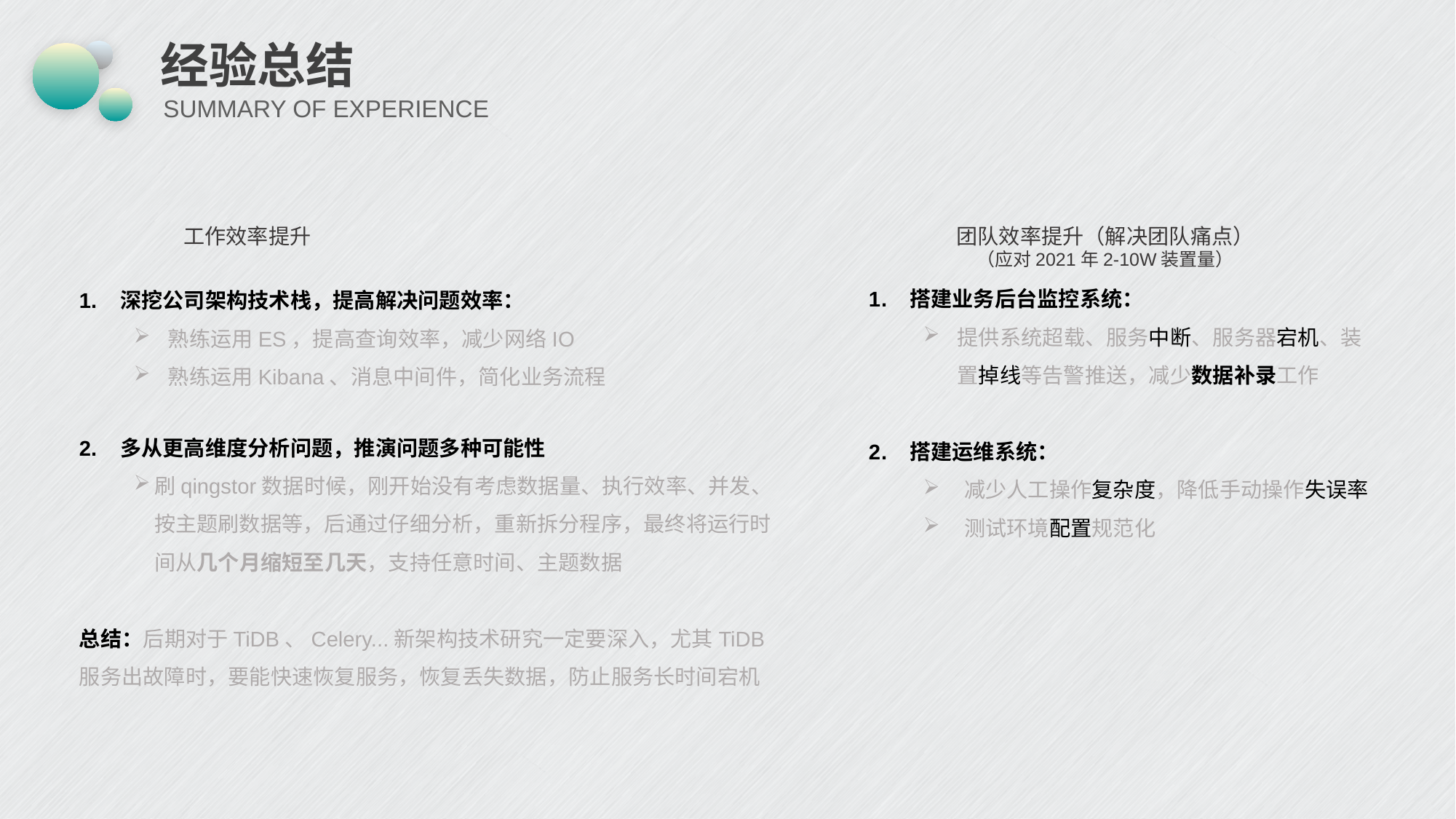

# 经验总结
SUMMARY OF EXPERIENCE
工作效率提升
团队效率提升（解决团队痛点）
（应对2021年2-10W装置量）
搭建业务后台监控系统：
提供系统超载、服务中断、服务器宕机、装置掉线等告警推送，减少数据补录工作

搭建运维系统：
减少人工操作复杂度，降低手动操作失误率
测试环境配置规范化
1.   深挖公司架构技术栈，提高解决问题效率：
熟练运用ES，提高查询效率，减少网络IO
熟练运用Kibana、消息中间件，简化业务流程

2.   多从更高维度分析问题，推演问题多种可能性
刷qingstor数据时候，刚开始没有考虑数据量、执行效率、并发、按主题刷数据等，后通过仔细分析，重新拆分程序，最终将运行时间从几个月缩短至几天，支持任意时间、主题数据

总结：后期对于TiDB、Celery...新架构技术研究一定要深入，尤其TiDB服务出故障时，要能快速恢复服务，恢复丢失数据，防止服务长时间宕机